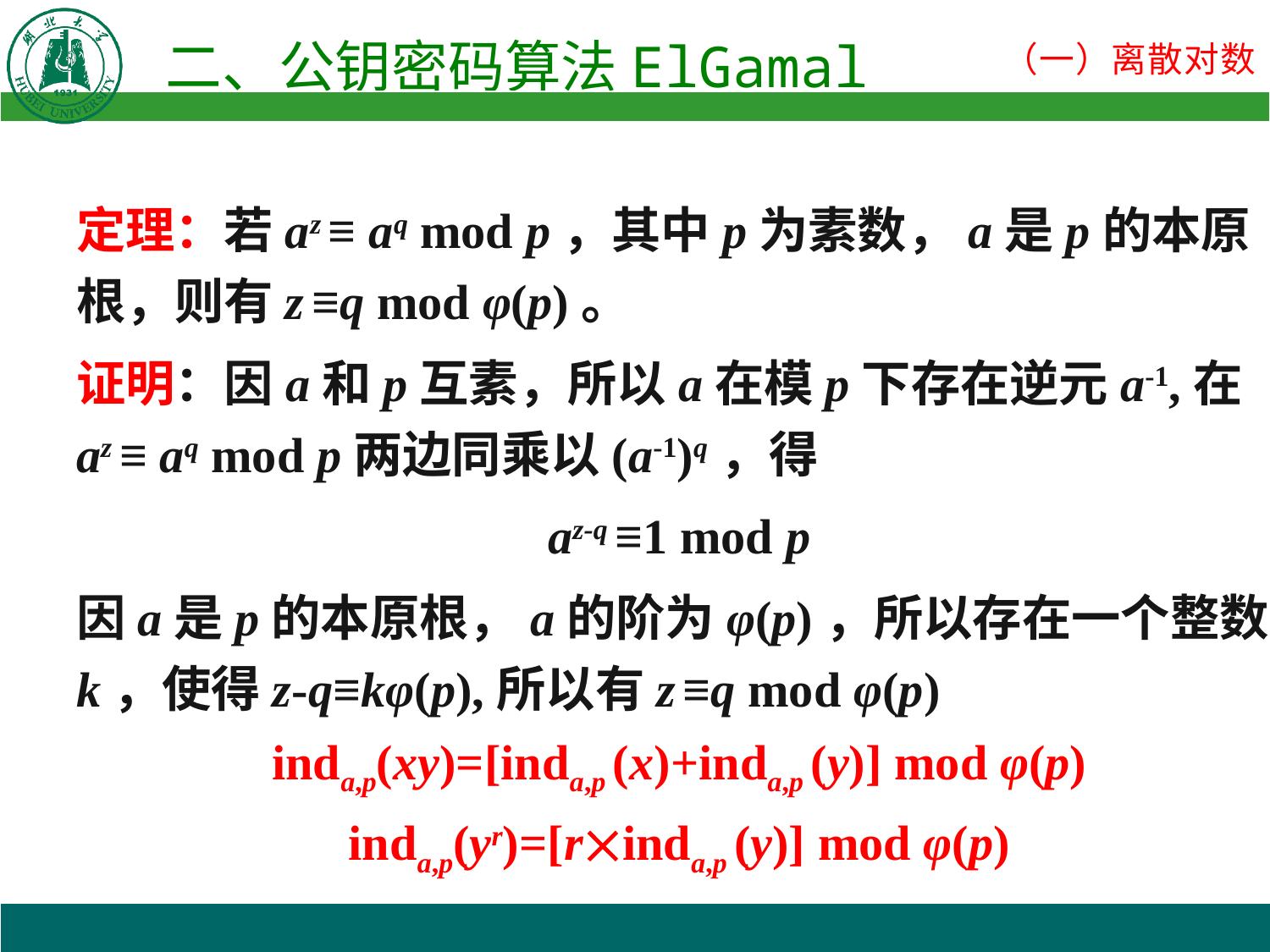

定理：若az ≡ aq mod p，其中p为素数，a是p的本原根，则有z ≡q mod φ(p)。
证明：因a和p互素，所以a在模p下存在逆元a-1,在az ≡ aq mod p两边同乘以(a-1)q，得
az-q ≡1 mod p
因a是p的本原根，a的阶为φ(p)，所以存在一个整数k，使得z-q≡kφ(p),所以有z ≡q mod φ(p)
inda,p(xy)=[inda,p (x)+inda,p (y)] mod φ(p)
inda,p(yr)=[r×inda,p (y)] mod φ(p)